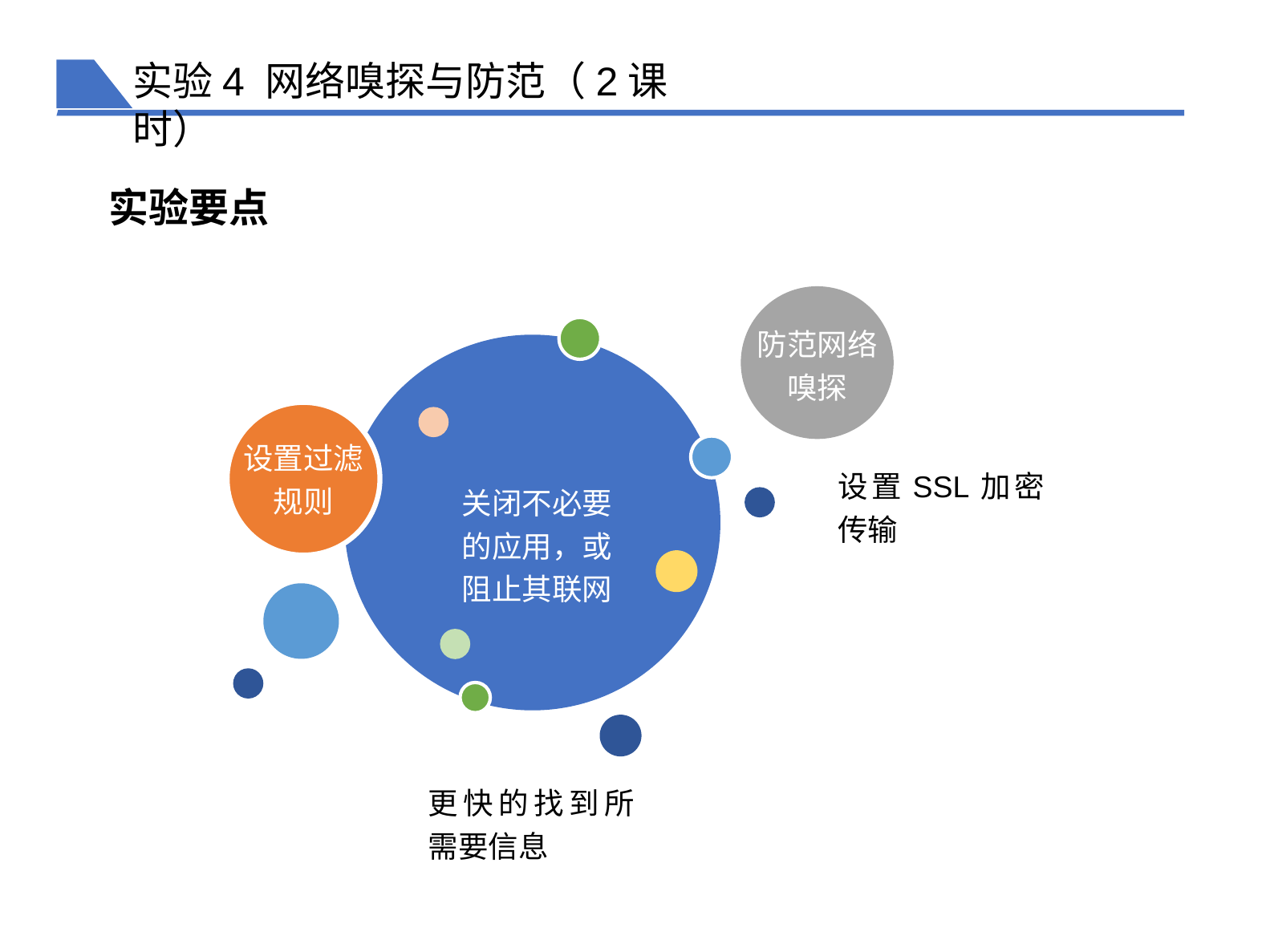

实验4 网络嗅探与防范（2课时）

实验要点

防范网络嗅探
设置过滤规则
设置SSL加密传输
关闭不必要的应用，或阻止其联网
更快的找到所需要信息